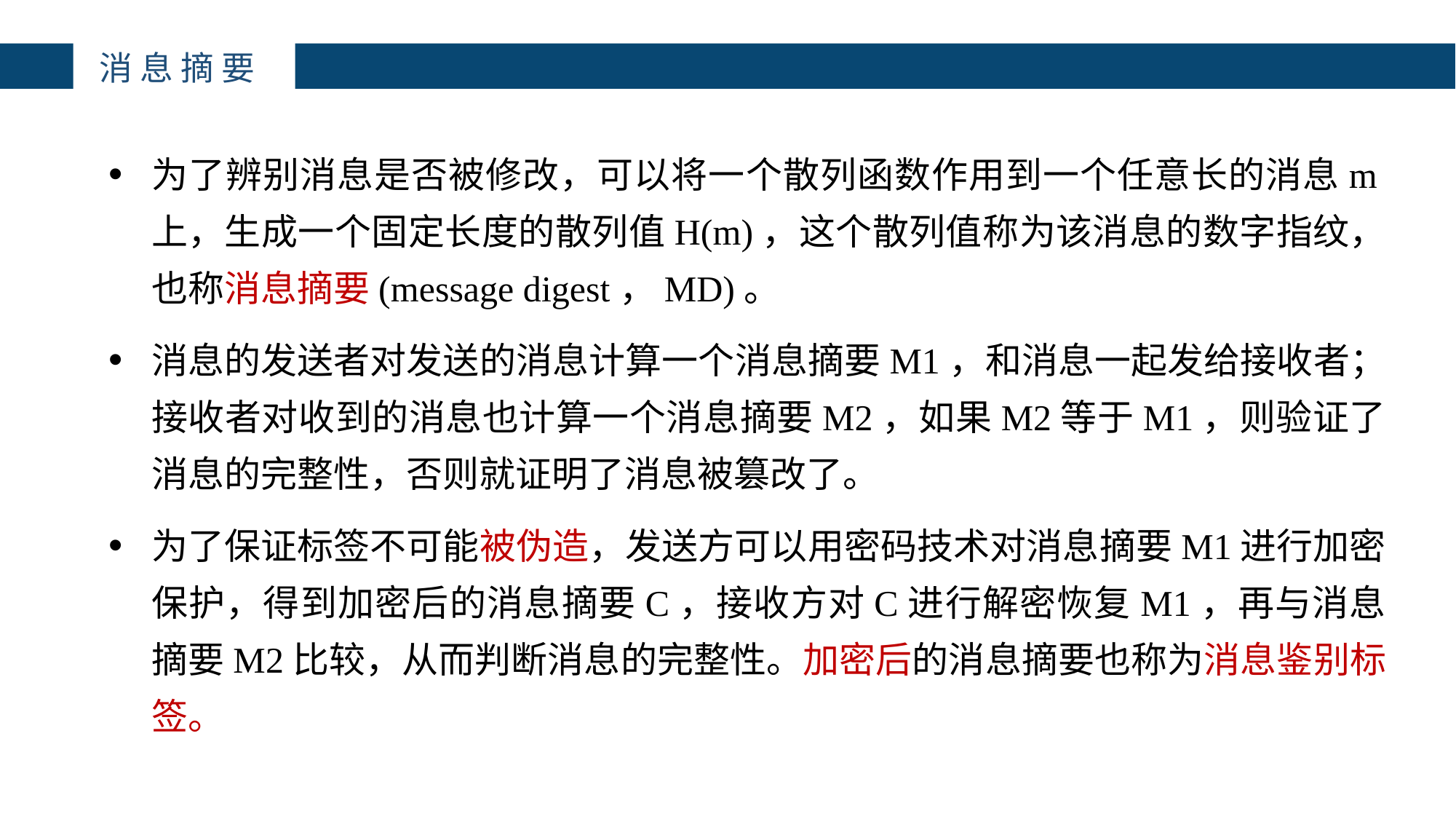

# 消息摘要
为了辨别消息是否被修改，可以将一个散列函数作用到一个任意长的消息m上，生成一个固定长度的散列值H(m)，这个散列值称为该消息的数字指纹，也称消息摘要(message digest，MD)。
消息的发送者对发送的消息计算一个消息摘要M1，和消息一起发给接收者；接收者对收到的消息也计算一个消息摘要M2，如果M2等于M1，则验证了消息的完整性，否则就证明了消息被篡改了。
为了保证标签不可能被伪造，发送方可以用密码技术对消息摘要M1进行加密保护，得到加密后的消息摘要C，接收方对C进行解密恢复M1，再与消息摘要M2比较，从而判断消息的完整性。加密后的消息摘要也称为消息鉴别标签。